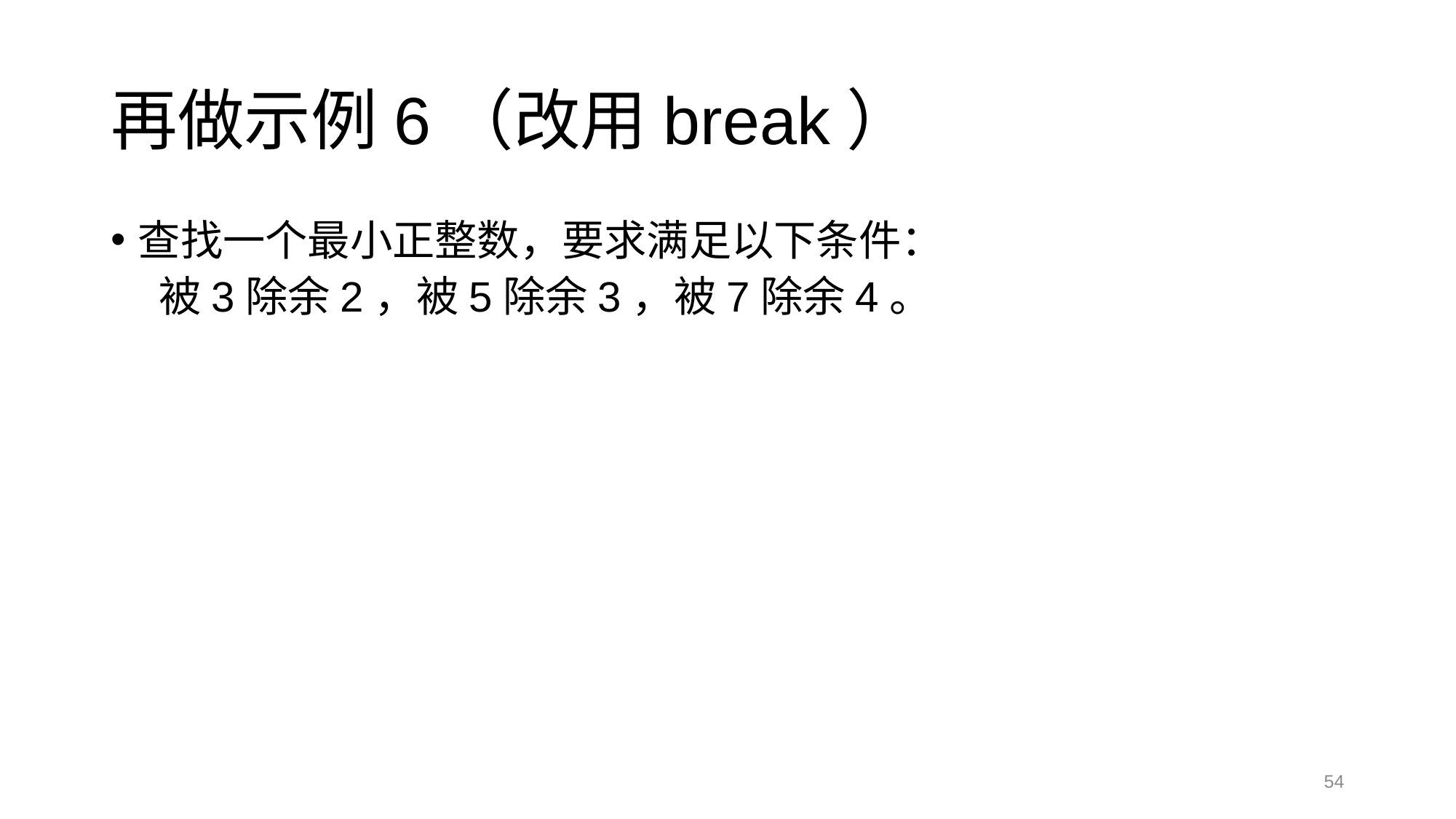

# 再做示例6（改用break）
查找一个最小正整数，要求满足以下条件：
    被3除余2，被5除余3，被7除余4。

54